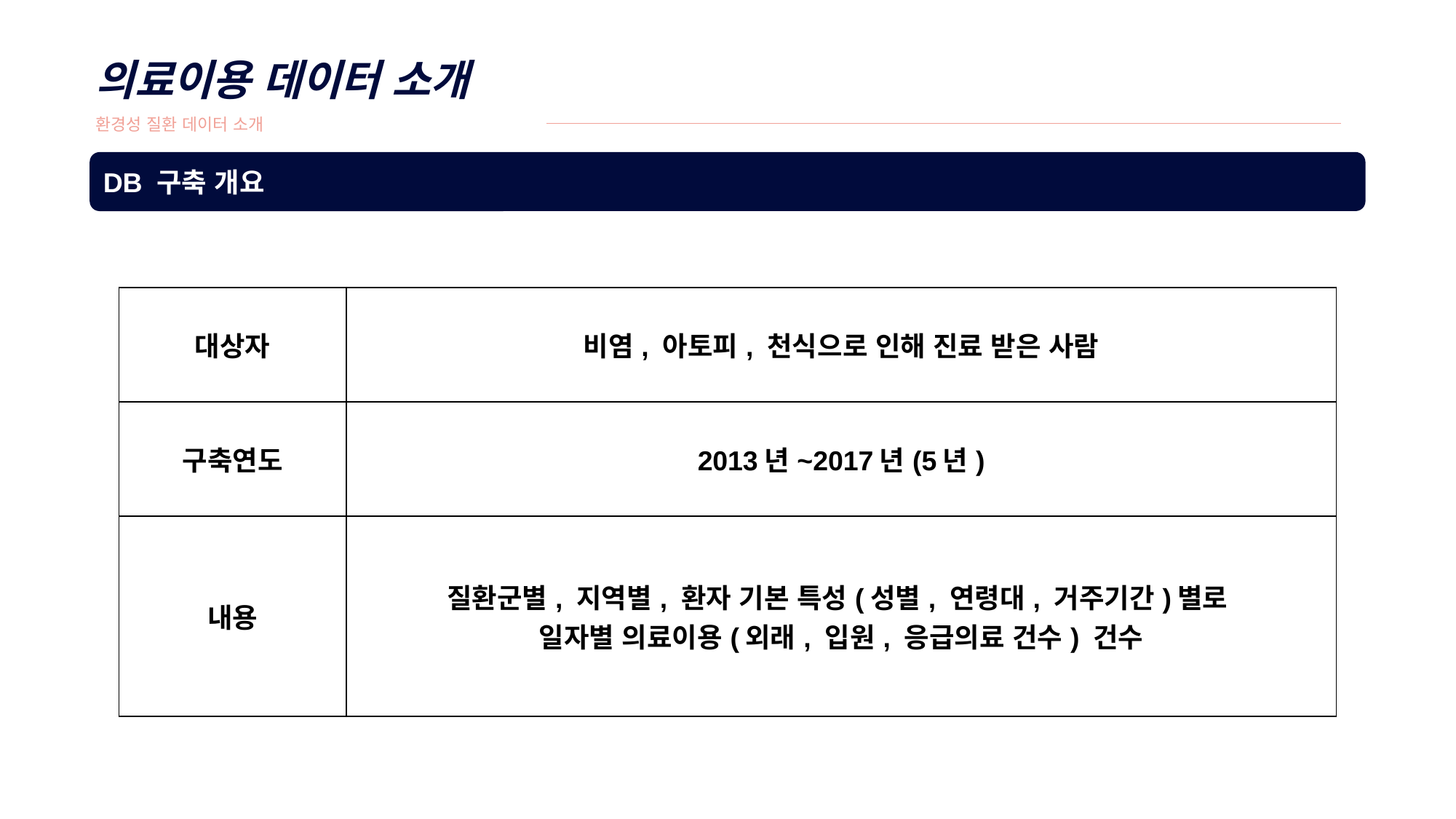

의료이용 데이터 소개
환경성 질환 데이터 소개
DB 구축 개요
| 대상자 | 비염, 아토피, 천식으로 인해 진료 받은 사람 |
| --- | --- |
| 구축연도 | 2013년~2017년(5년) |
| 내용 | 질환군별, 지역별, 환자 기본 특성(성별, 연령대, 거주기간)별로 일자별 의료이용(외래, 입원, 응급의료 건수) 건수 |